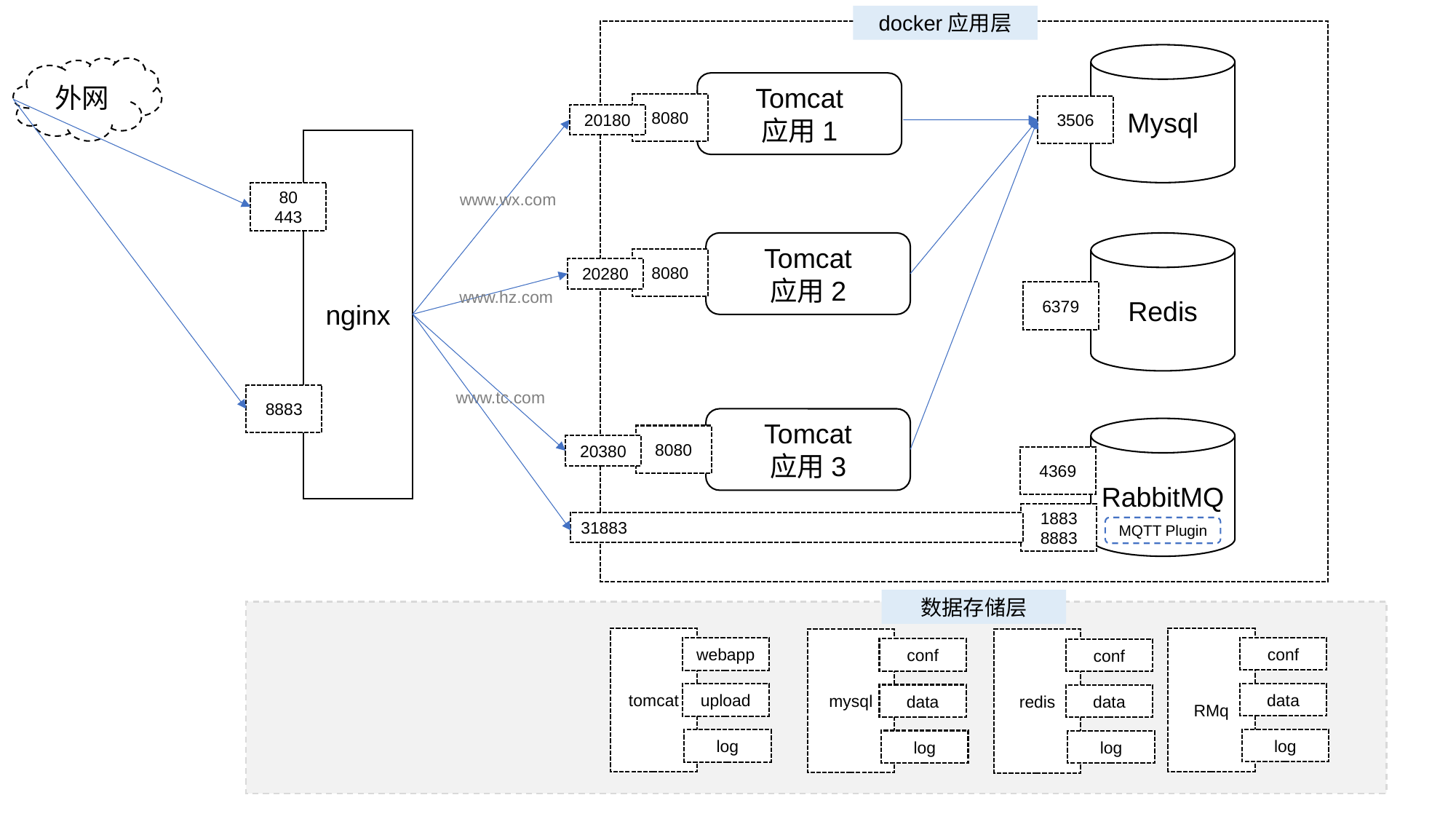

docker应用层

Mysql
外网
Tomcat
应用1
8080
3506
20180
nginx
80
443
www.wx.com
Redis
Tomcat
应用2
8080
20280
www.hz.com
6379
www.tc.com
8883
Tomcat
应用3
RabbitMQ
8080
20380
4369
1883
8883
31883
MQTT Plugin
数据存储层

RMq
tomcat
mysql
redis
conf
webapp
conf
conf
data
upload
data
data
log
log
log
log